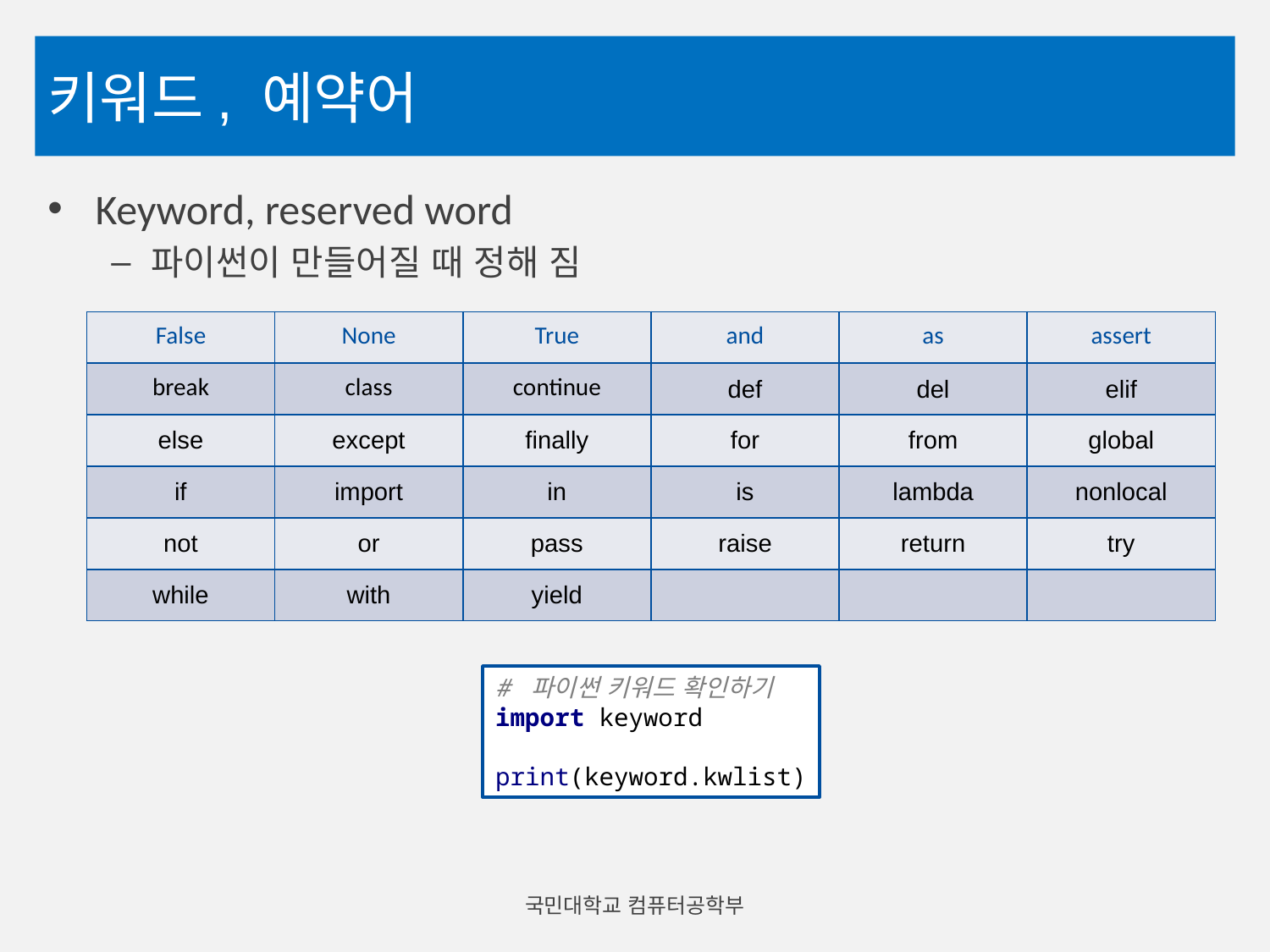

# 키워드, 예약어
Keyword, reserved word
파이썬이 만들어질 때 정해 짐
| False | None | True | and | as | assert |
| --- | --- | --- | --- | --- | --- |
| break | class | continue | def | del | elif |
| else | except | finally | for | from | global |
| if | import | in | is | lambda | nonlocal |
| not | or | pass | raise | return | try |
| while | with | yield |  |  |  |
# 파이썬 키워드 확인하기 import keyword print(keyword.kwlist)
국민대학교 컴퓨터공학부